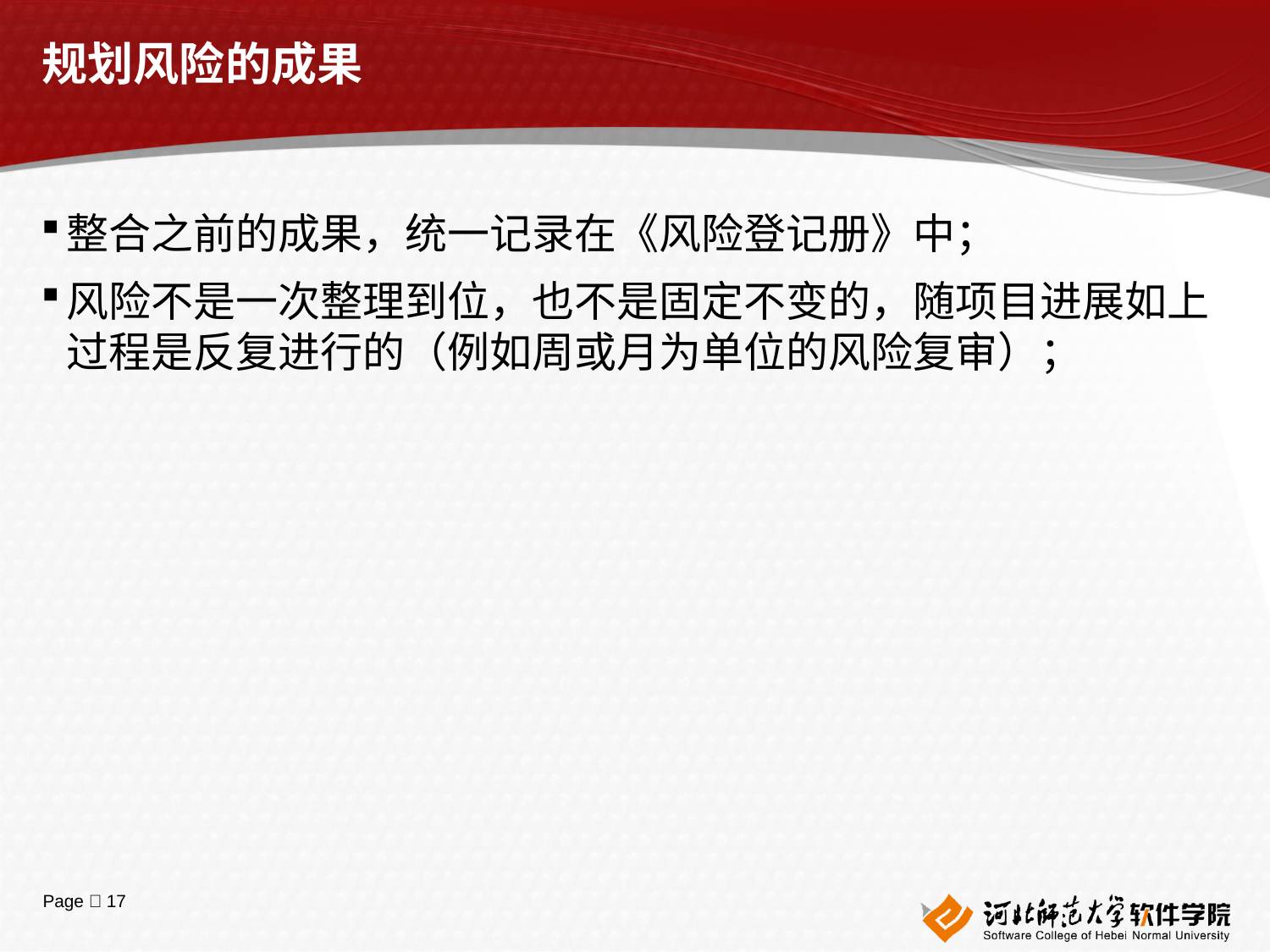

# 规划风险的成果
整合之前的成果，统一记录在《风险登记册》中；
风险不是一次整理到位，也不是固定不变的，随项目进展如上过程是反复进行的（例如周或月为单位的风险复审）；